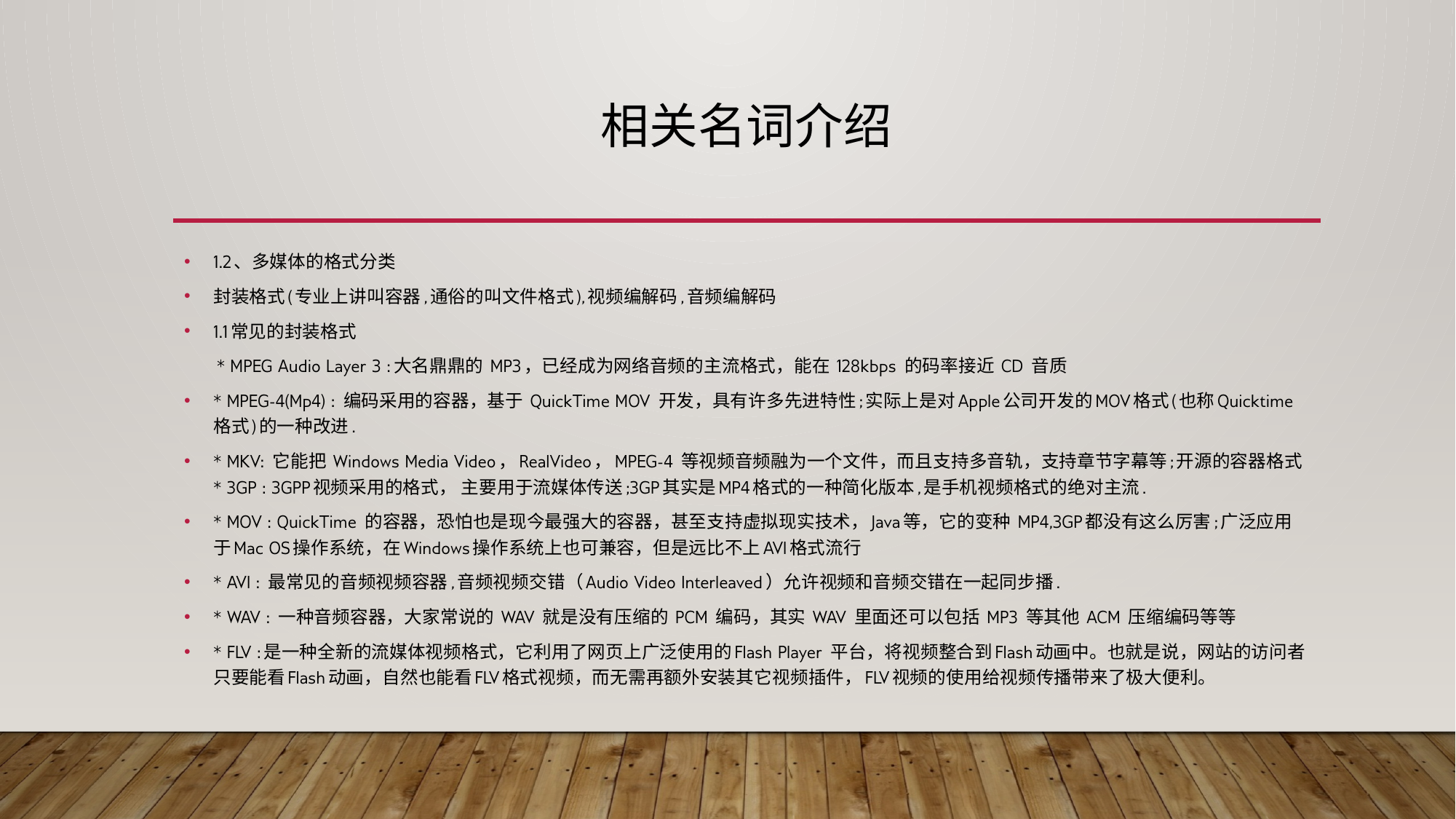

# 相关名词介绍
1.2、多媒体的格式分类
封装格式(专业上讲叫容器,通俗的叫文件格式),视频编解码,音频编解码
1.1常见的封装格式
      * MPEG Audio Layer 3 :大名鼎鼎的 MP3，已经成为网络音频的主流格式，能在 128kbps 的码率接近 CD 音质
* MPEG-4(Mp4) : 编码采用的容器，基于 QuickTime MOV 开发，具有许多先进特性;实际上是对Apple公司开发的MOV格式(也称Quicktime格式)的一种改进.
* MKV: 它能把 Windows Media Video，RealVideo，MPEG-4 等视频音频融为一个文件，而且支持多音轨，支持章节字幕等;开源的容器格式* 3GP : 3GPP视频采用的格式， 主要用于流媒体传送;3GP其实是MP4格式的一种简化版本,是手机视频格式的绝对主流.
* MOV : QuickTime 的容器，恐怕也是现今最强大的容器，甚至支持虚拟现实技术，Java等，它的变种 MP4,3GP都没有这么厉害;广泛应用于Mac OS操作系统，在Windows操作系统上也可兼容，但是远比不上AVI格式流行
* AVI : 最常见的音频视频容器,音频视频交错（Audio Video Interleaved）允许视频和音频交错在一起同步播.
* WAV : 一种音频容器，大家常说的 WAV 就是没有压缩的 PCM 编码，其实 WAV 里面还可以包括 MP3 等其他 ACM 压缩编码等等
* FLV :是一种全新的流媒体视频格式，它利用了网页上广泛使用的Flash Player 平台，将视频整合到Flash动画中。也就是说，网站的访问者只要能看Flash动画，自然也能看FLV格式视频，而无需再额外安装其它视频插件，FLV视频的使用给视频传播带来了极大便利。